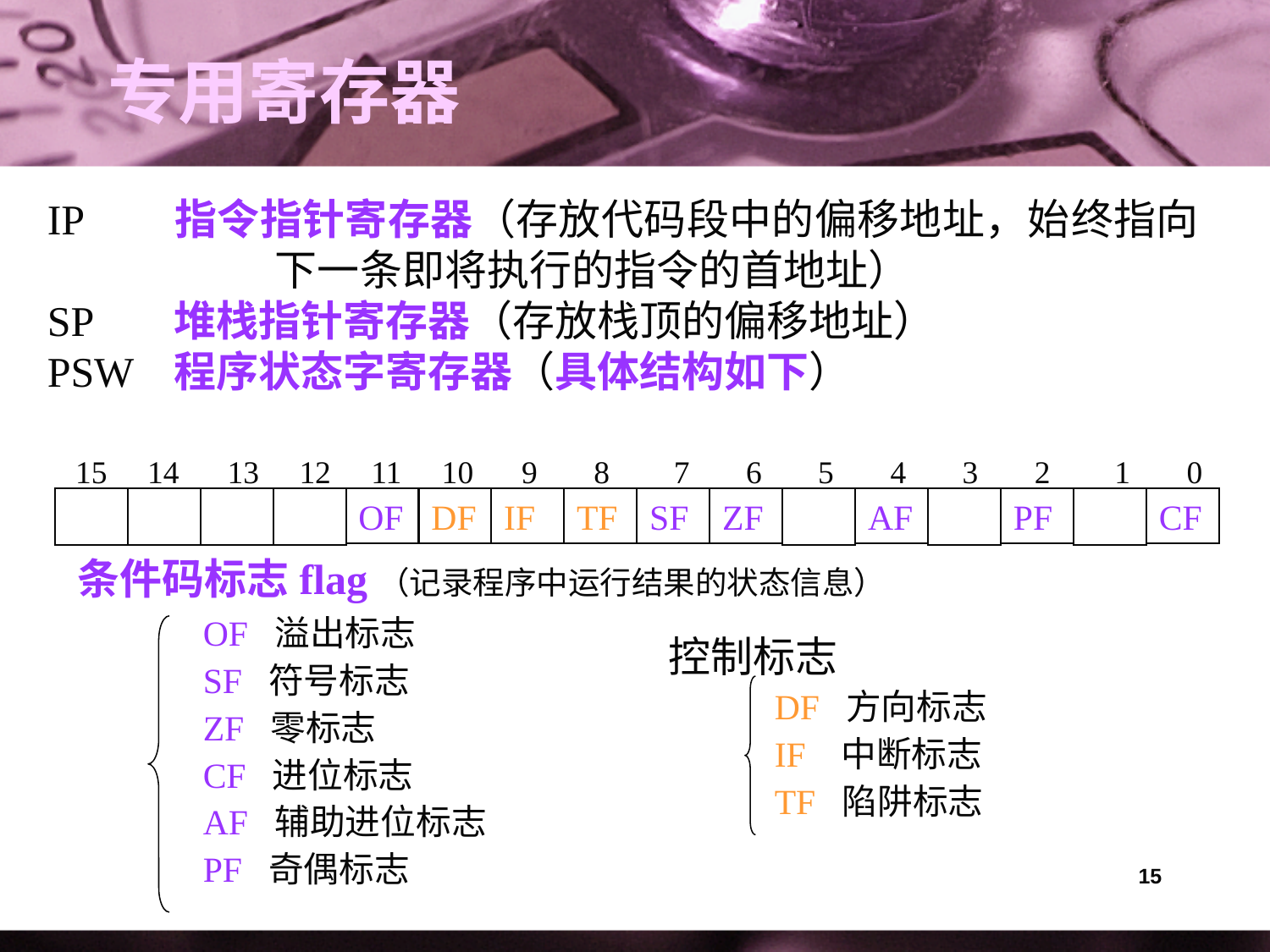

# 专用寄存器
IP	指令指针寄存器（存放代码段中的偏移地址，始终指向                           下一条即将执行的指令的首地址）
SP	堆栈指针寄存器（存放栈顶的偏移地址）
PSW	程序状态字寄存器（具体结构如下）
 15     14      13     12     11     10      9       8        7       6       5       4       3       2        1       0

OF
DF
IF
TF
SF
ZF

AF

PF

CF
条件码标志flag（记录程序中运行结果的状态信息）

OF  溢出标志
SF  符号标志
ZF  零标志
CF  进位标志
AF  辅助进位标志
PF  奇偶标志
控制标志

DF  方向标志
IF   中断标志
TF  陷阱标志
15